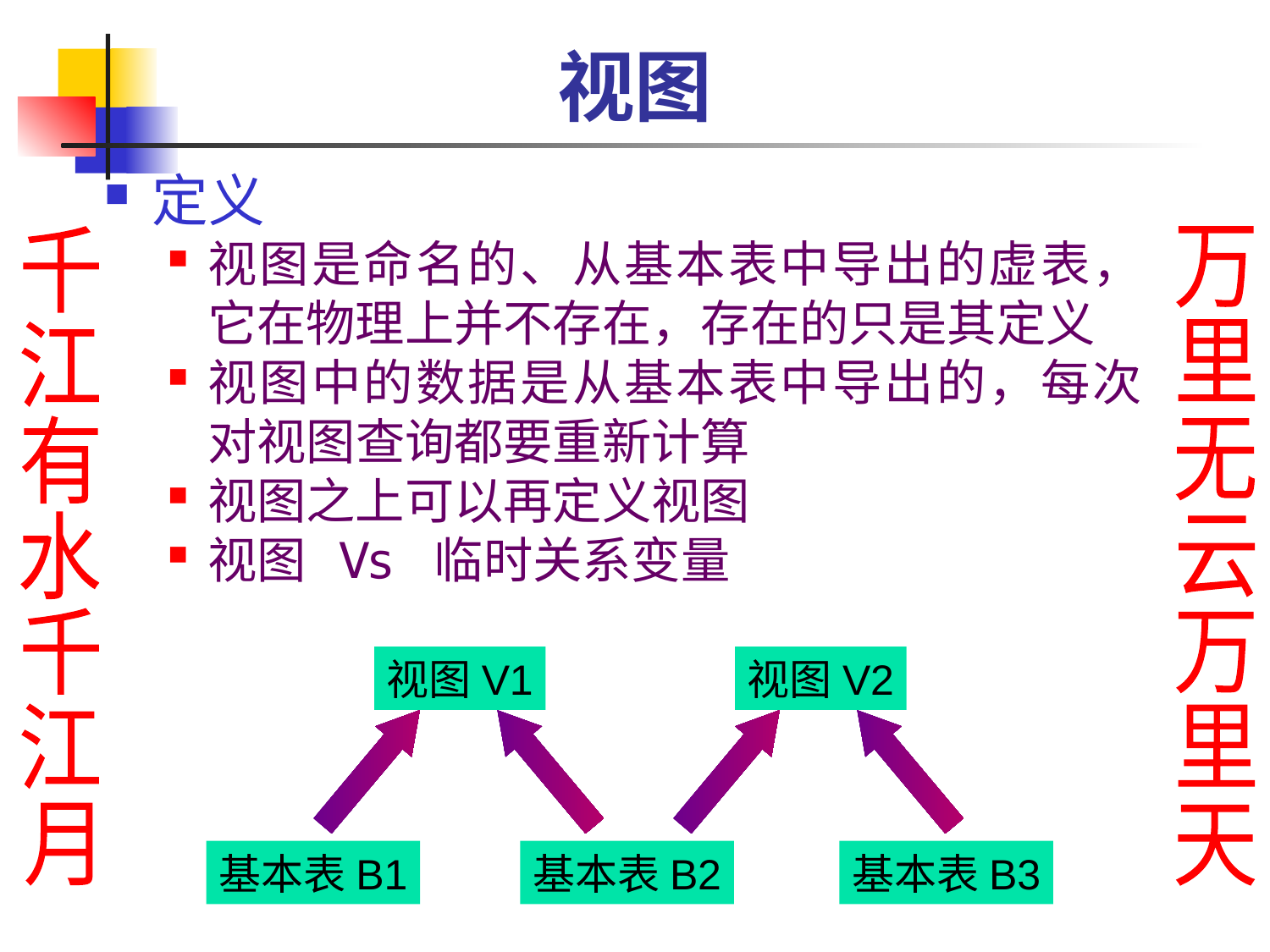

# 视图
定义
视图是命名的、从基本表中导出的虚表，它在物理上并不存在，存在的只是其定义
视图中的数据是从基本表中导出的，每次对视图查询都要重新计算
视图之上可以再定义视图
视图  Vs  临时关系变量
千
江
有
水
千
江
月
万
里
无
云
万
里
天
视图V1
视图V2

基本表B1
基本表B2
基本表B3